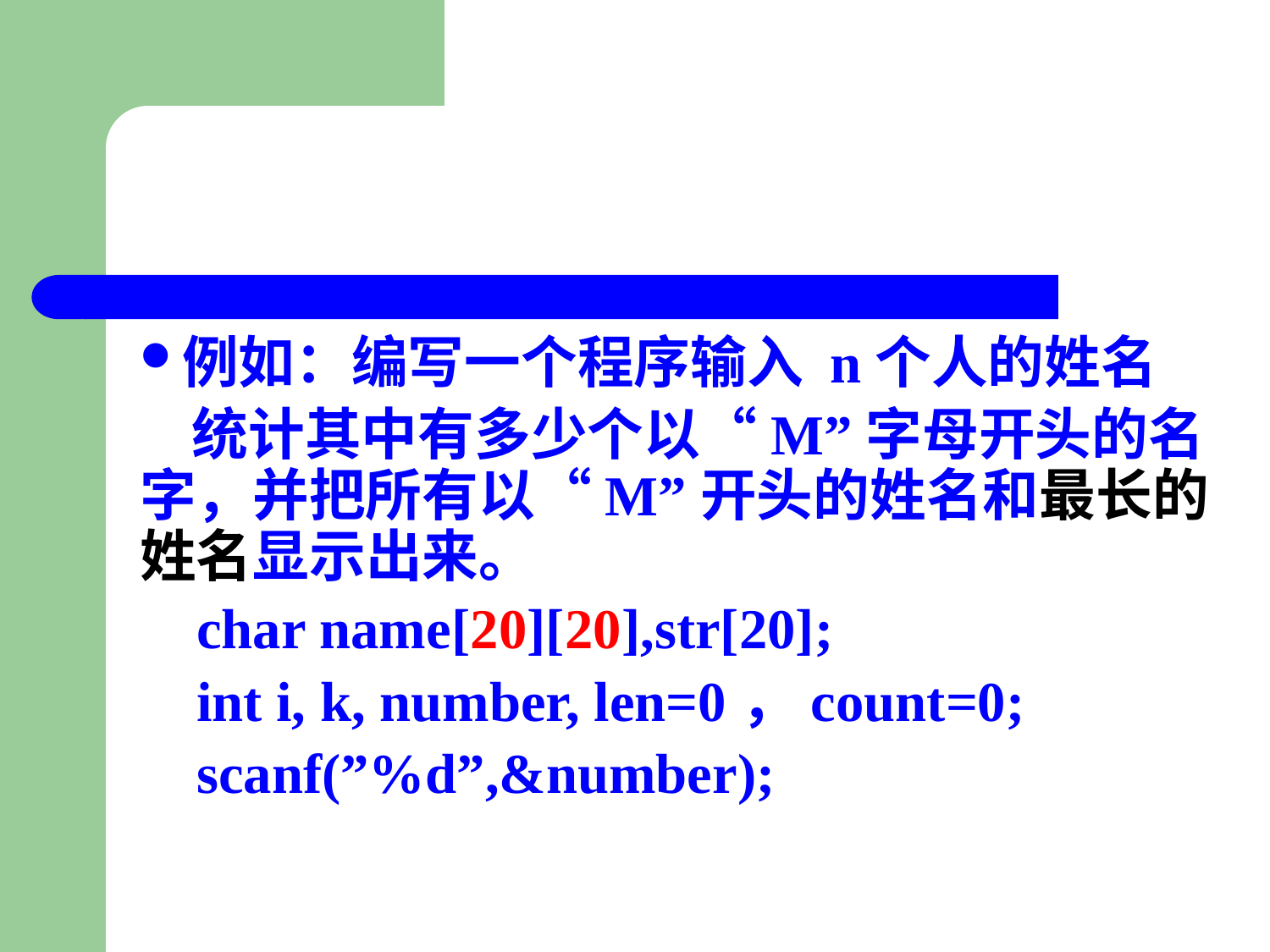

#
例如：编写一个程序输入 n个人的姓名
   统计其中有多少个以“M”字母开头的名字，并把所有以“M”开头的姓名和最长的姓名显示出来。
    char name[20][20],str[20];
    int i, k, number, len=0，count=0;
    scanf(”%d”,&number);